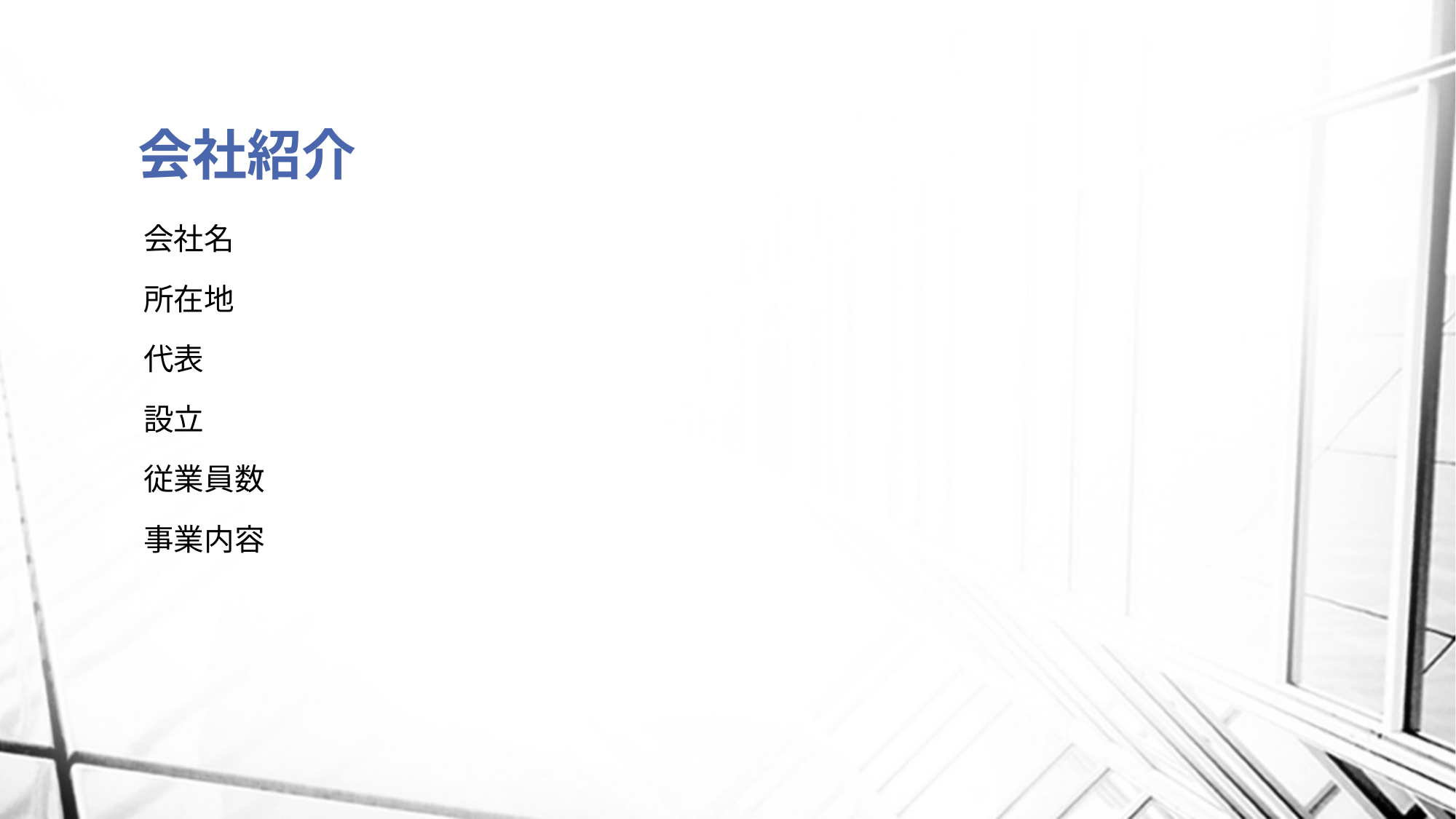

# 会社紹介
会社名
所在地
代表
設立
従業員数
事業内容